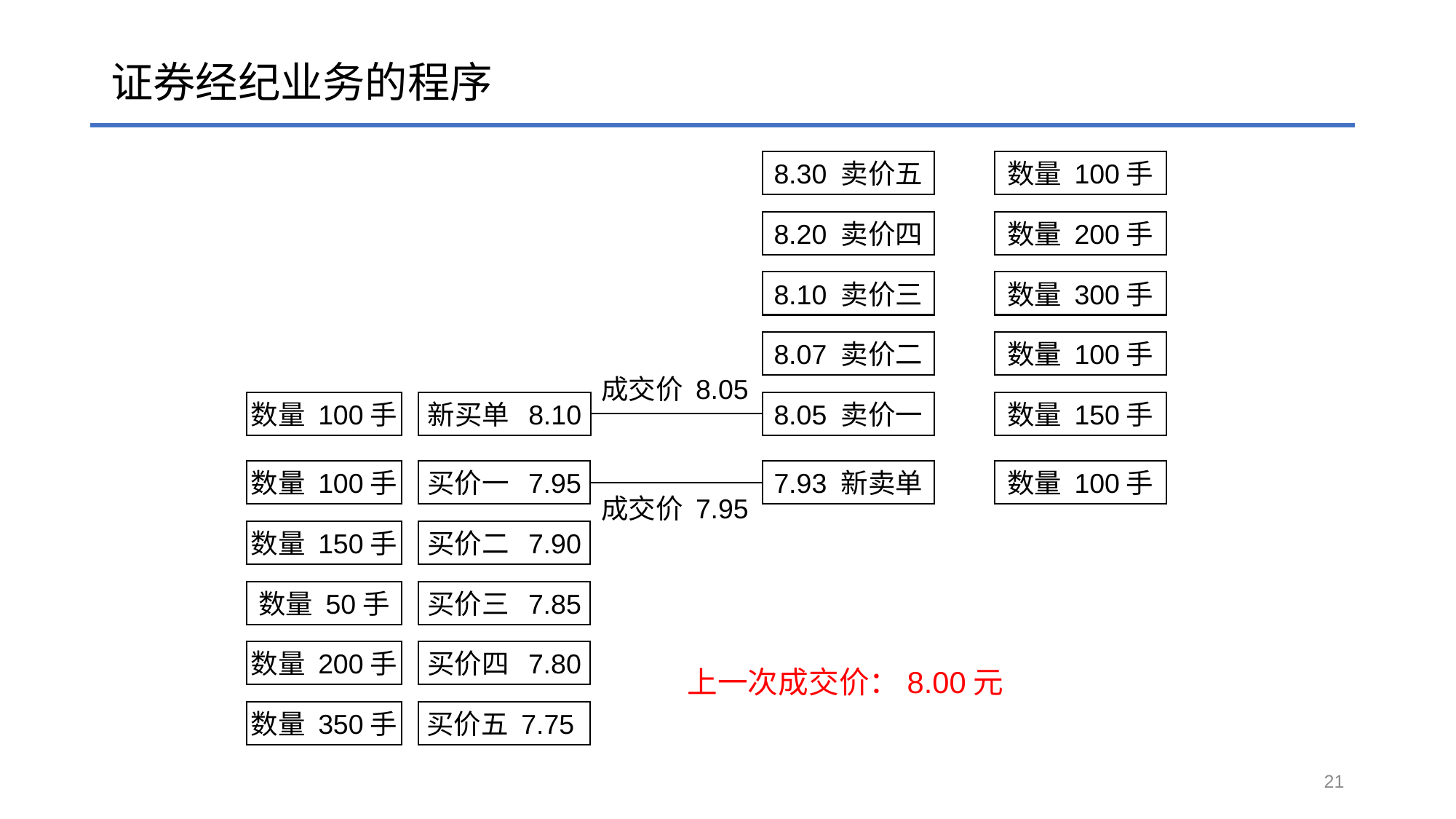

# 证券经纪业务的程序

8.30 卖价五
数量 100手
8.20 卖价四
数量 200手
8.10 卖价三
数量 300手
8.07 卖价二
数量 100手
成交价 8.05
数量 100手
新买单  8.10
8.05 卖价一
数量 150手
数量 100手
买价一  7.95
7.93 新卖单
数量 100手
成交价 7.95
数量 150手
买价二  7.90
数量 50手
买价三  7.85
数量 200手
买价四  7.80
上一次成交价：8.00元
数量 350手
买价五 7.75
21